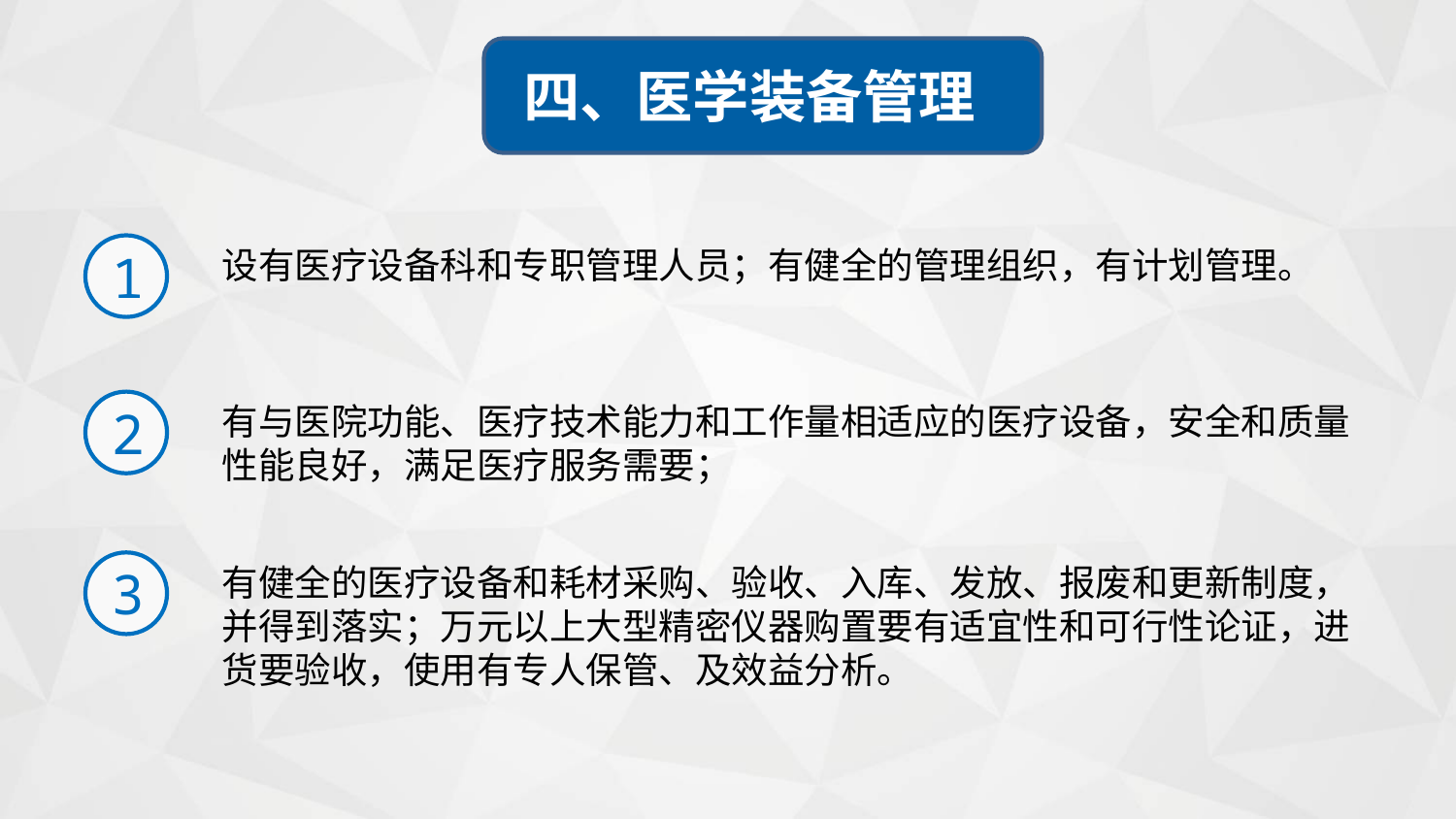

四、医学装备管理
设有医疗设备科和专职管理人员；有健全的管理组织，有计划管理。
1
有与医院功能、医疗技术能力和工作量相适应的医疗设备，安全和质量性能良好，满足医疗服务需要；
2
有健全的医疗设备和耗材采购、验收、入库、发放、报废和更新制度，并得到落实；万元以上大型精密仪器购置要有适宜性和可行性论证，进货要验收，使用有专人保管、及效益分析。
3